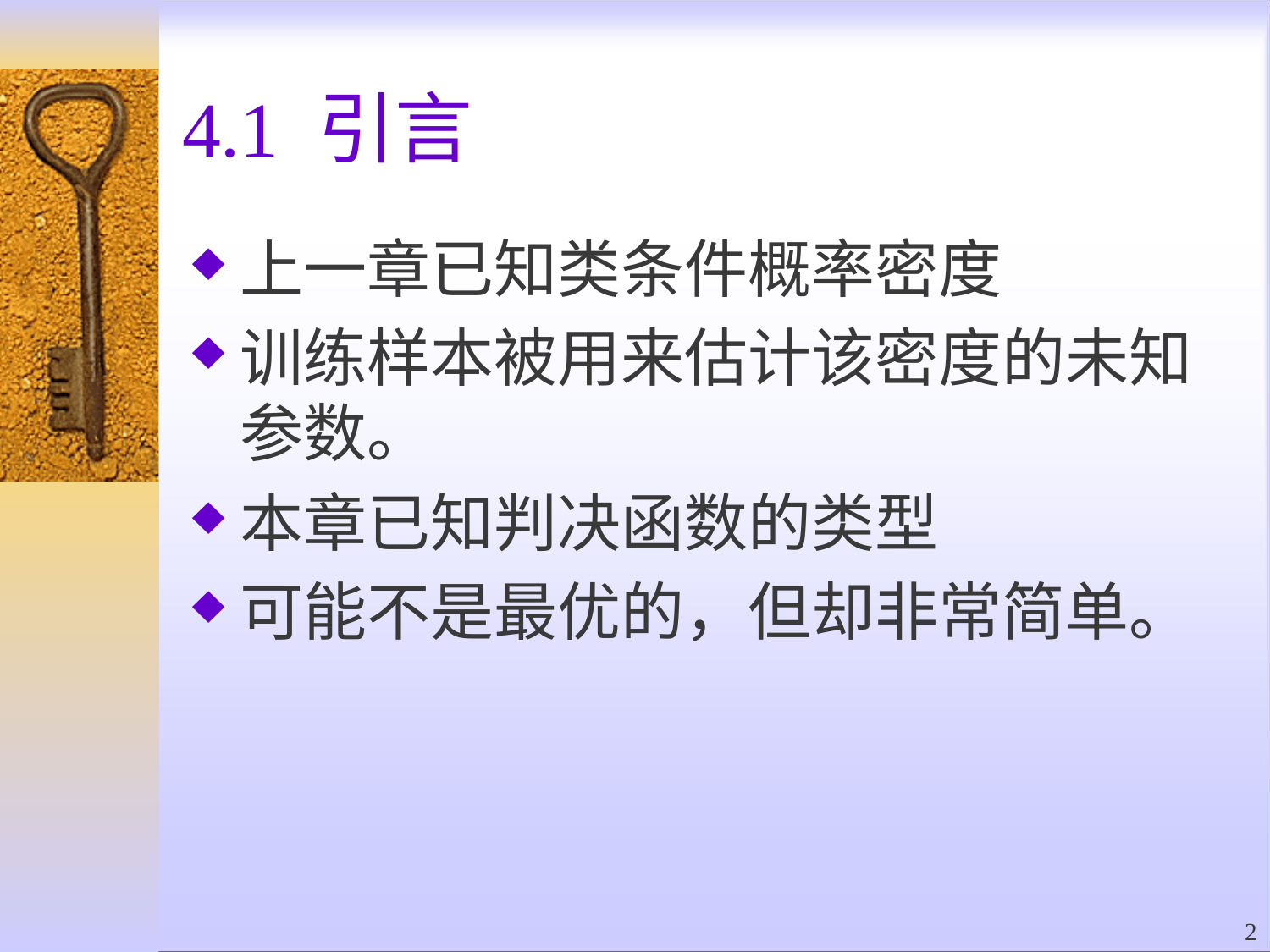

# 4.1 引言
上一章已知类条件概率密度
训练样本被用来估计该密度的未知参数。
本章已知判决函数的类型
可能不是最优的，但却非常简单。
2